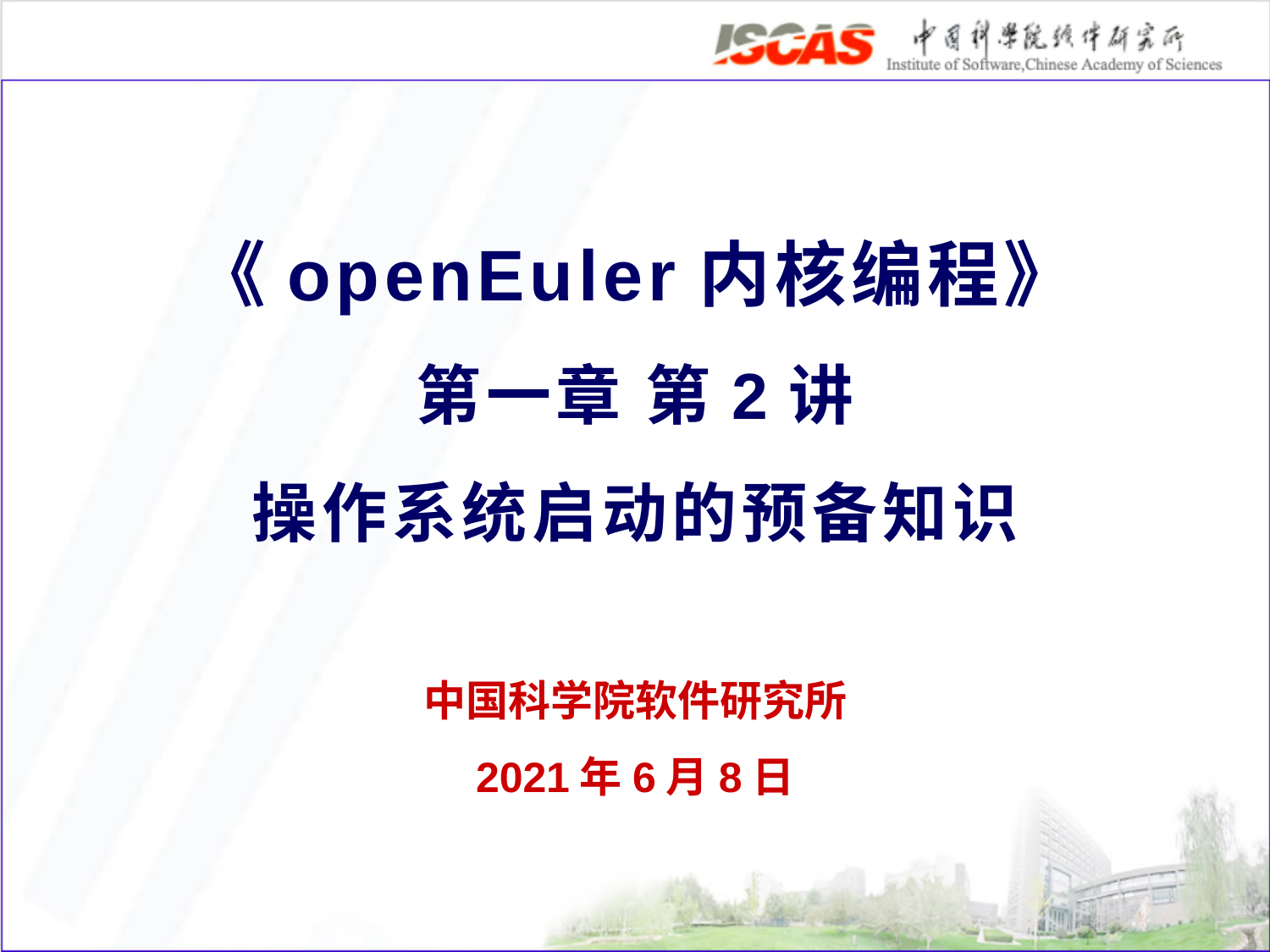

《openEuler内核编程》
第一章 第2讲
操作系统启动的预备知识
中国科学院软件研究所
2021年6月8日